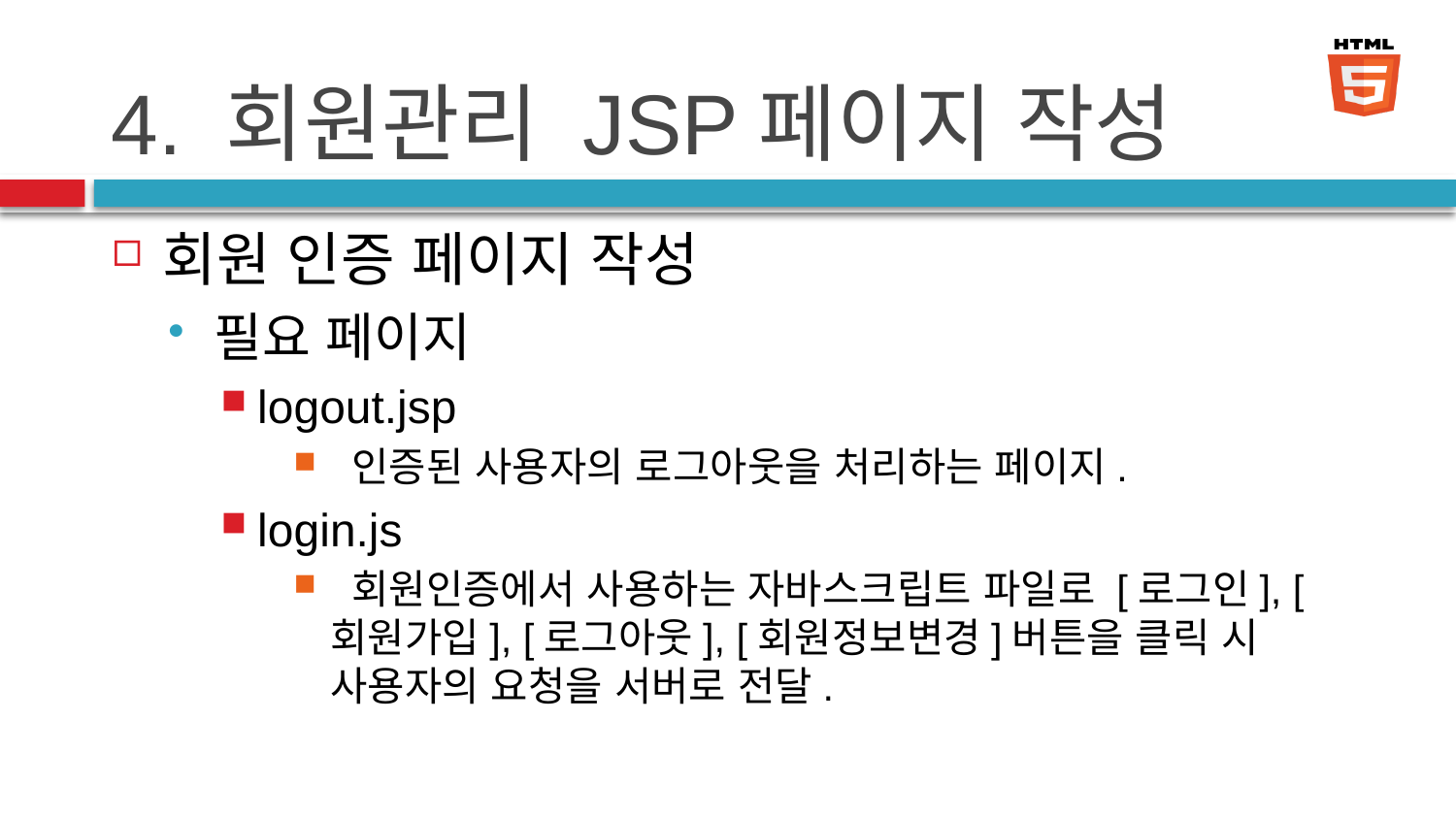

# 4. 회원관리 JSP페이지 작성
회원 인증 페이지 작성
필요 페이지
logout.jsp
 인증된 사용자의 로그아웃을 처리하는 페이지.
login.js
 회원인증에서 사용하는 자바스크립트 파일로 [로그인], [회원가입], [로그아웃], [회원정보변경]버튼을 클릭 시 사용자의 요청을 서버로 전달.